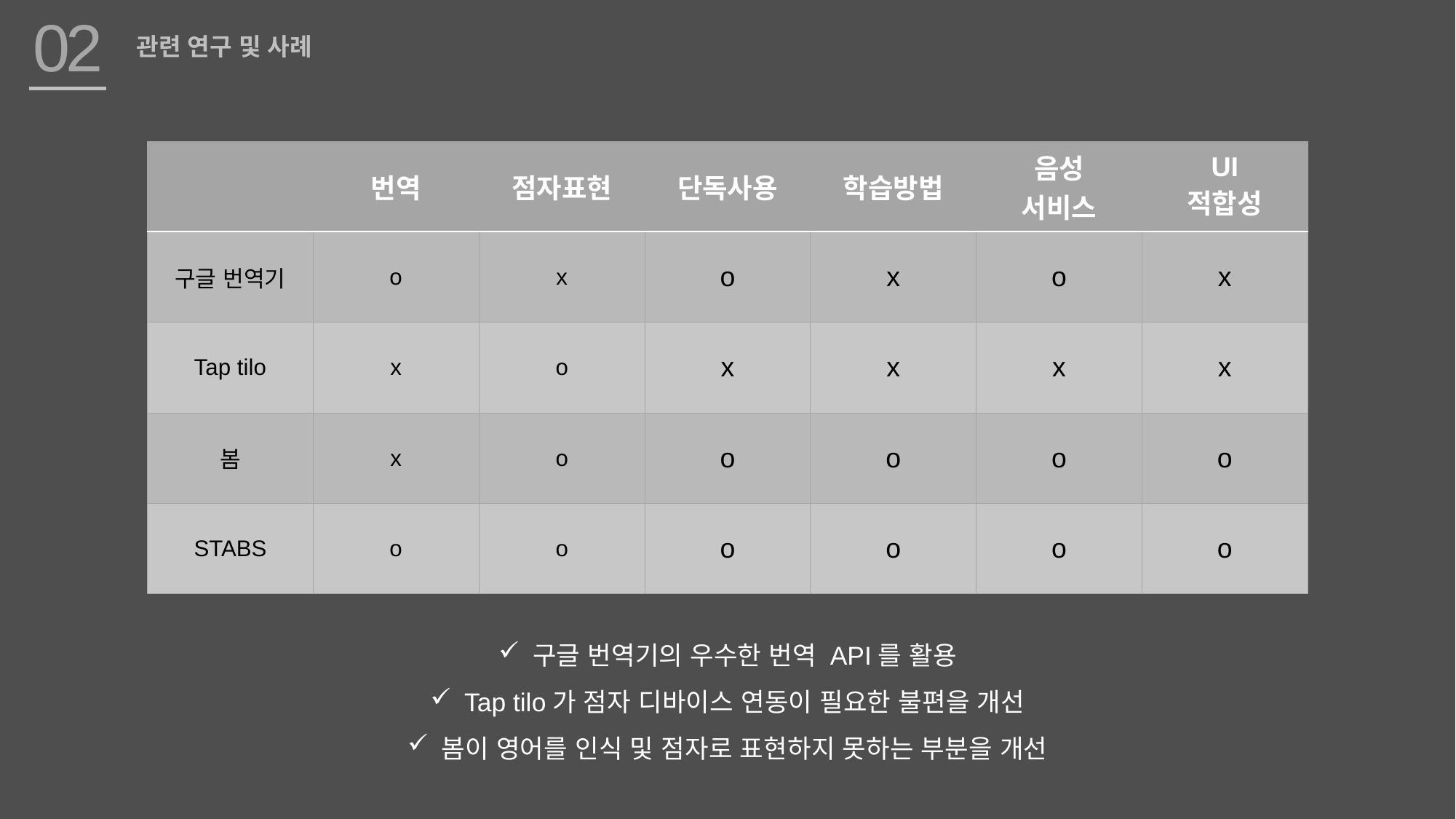

02
관련 연구 및 사례
|  | 번역 | 점자표현 | 단독사용 | 학습방법 | 음성 서비스 | UI 적합성 |
| --- | --- | --- | --- | --- | --- | --- |
| 구글 번역기 | o | x | o | x | o | x |
| Tap tilo | x | o | x | x | x | x |
| 봄 | x | o | o | o | o | o |
| STABS | o | o | o | o | o | o |
구글 번역기의 우수한 번역 API를 활용
Tap tilo가 점자 디바이스 연동이 필요한 불편을 개선
봄이 영어를 인식 및 점자로 표현하지 못하는 부분을 개선